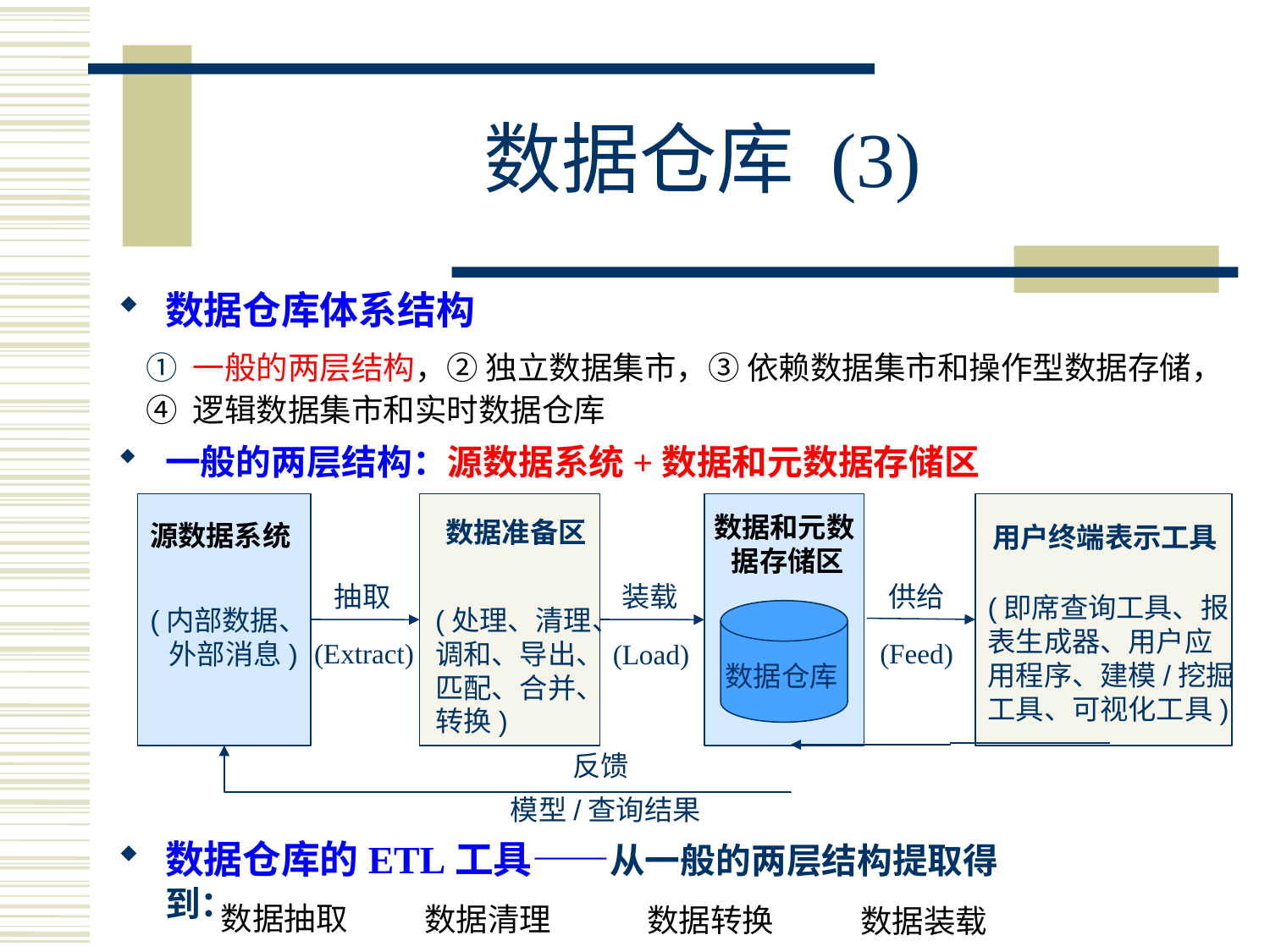

# 数据仓库 (3)
数据仓库体系结构
    ① 一般的两层结构，② 独立数据集市，③ 依赖数据集市和操作型数据存储，
    ④ 逻辑数据集市和实时数据仓库
一般的两层结构：源数据系统+数据和元数据存储区

数据和元数  据存储区
数据准备区
源数据系统
用户终端表示工具
供给
抽取
装载
(即席查询工具、报表生成器、用户应用程序、建模/挖掘工具、可视化工具)
(处理、清理、调和、导出、匹配、合并、转换)
(内部数据、   外部消息)

(Extract)
(Feed)
(Load)
数据仓库
反馈
模型/查询结果
数据仓库的ETL工具——从一般的两层结构提取得到：
数据抽取
数据清理
数据转换
数据装载